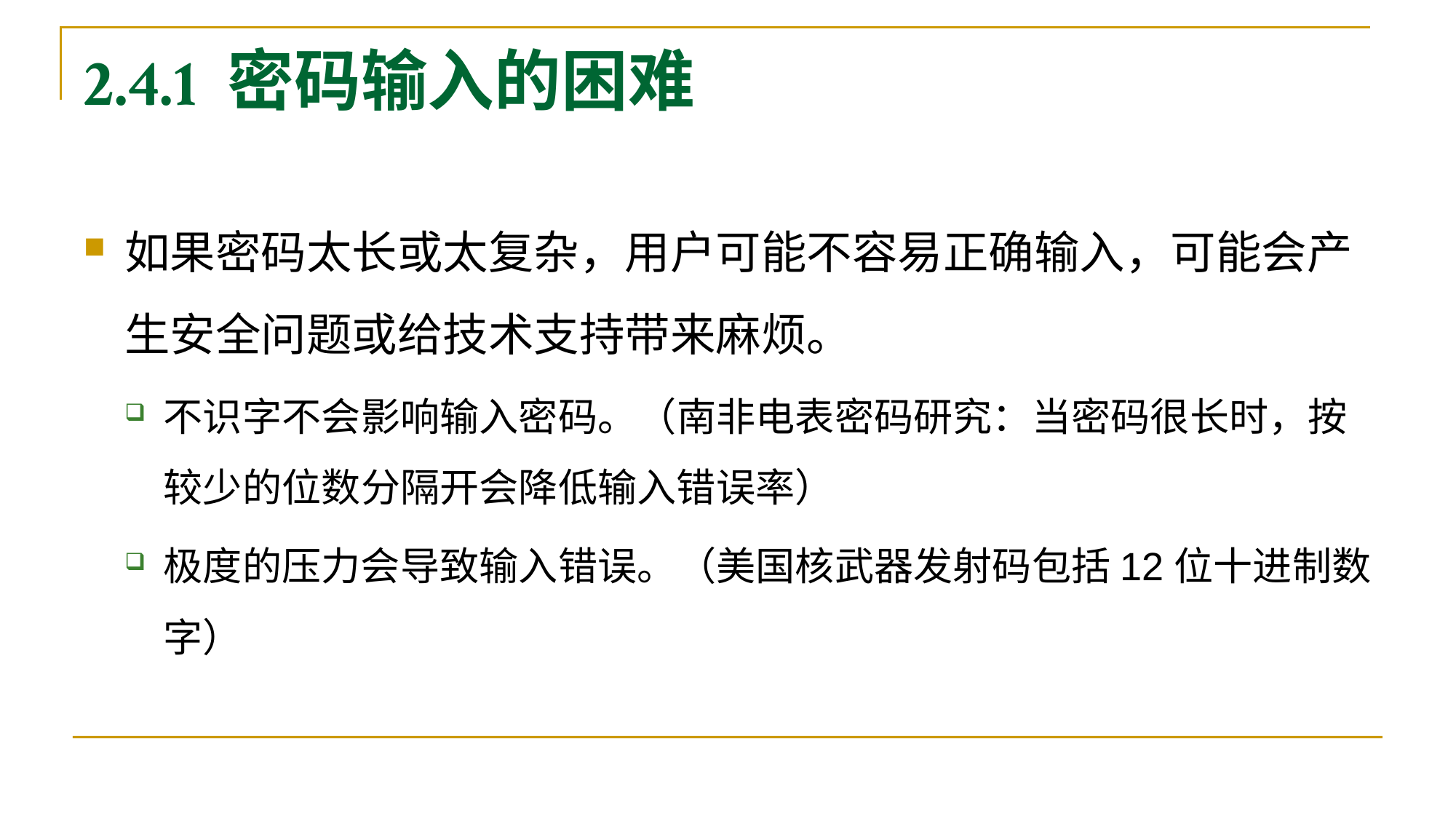

# 2.4.1 密码输入的困难
如果密码太长或太复杂，用户可能不容易正确输入，可能会产生安全问题或给技术支持带来麻烦。
不识字不会影响输入密码。（南非电表密码研究：当密码很长时，按较少的位数分隔开会降低输入错误率）
极度的压力会导致输入错误。（美国核武器发射码包括12位十进制数字）